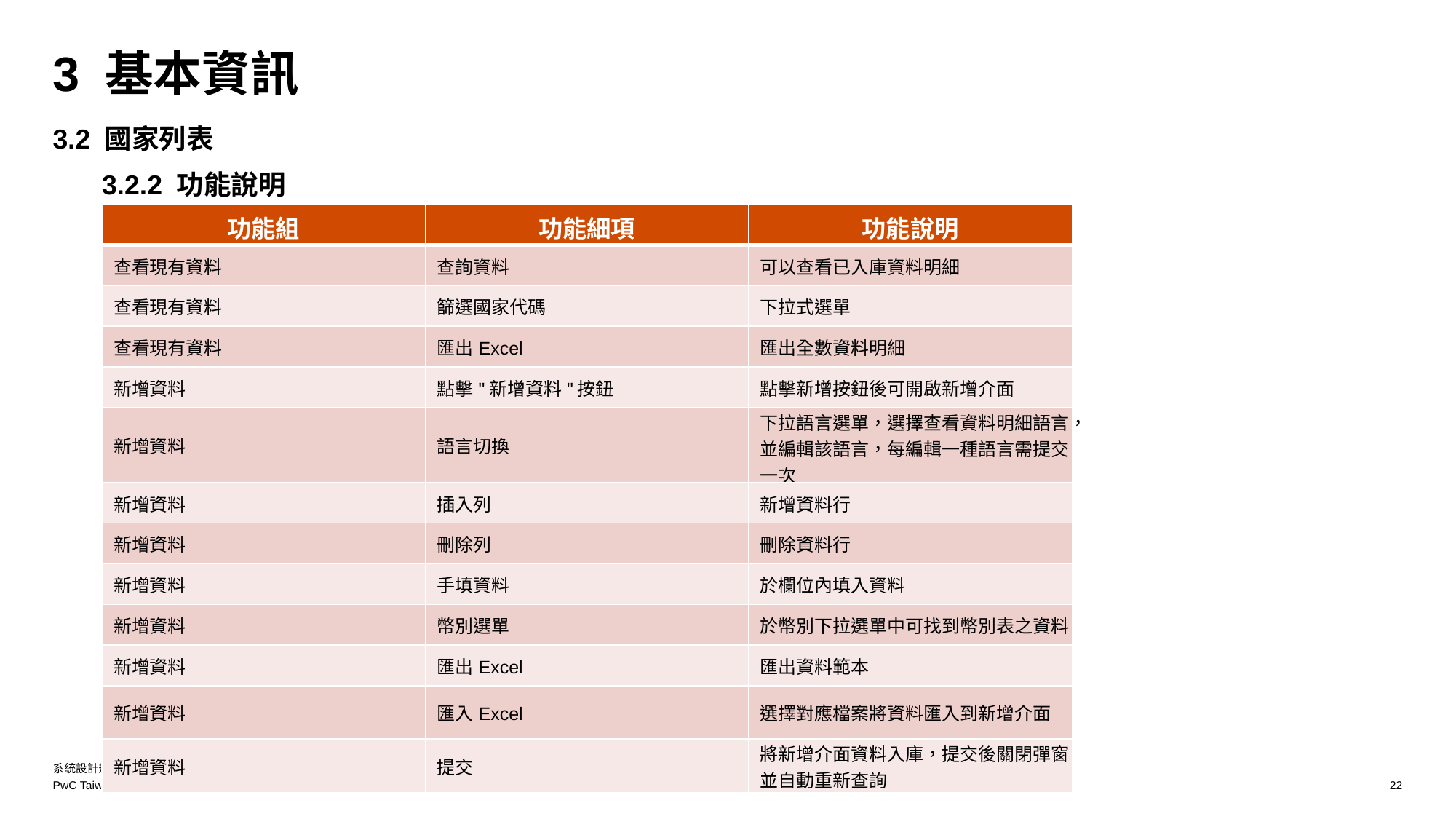

# 3 基本資訊
3.2 國家列表
3.2.2 功能說明
| 功能組 | 功能細項 | 功能說明 |
| --- | --- | --- |
| 查看現有資料 | 查詢資料 | 可以查看已入庫資料明細 |
| 查看現有資料 | 篩選國家代碼 | 下拉式選單 |
| 查看現有資料 | 匯出Excel | 匯出全數資料明細 |
| 新增資料 | 點擊"新增資料"按鈕 | 點擊新增按鈕後可開啟新增介面 |
| 新增資料 | 語言切換 | 下拉語言選單，選擇查看資料明細語言，並編輯該語言，每編輯一種語言需提交一次 |
| 新增資料 | 插入列 | 新增資料行 |
| 新增資料 | 刪除列 | 刪除資料行 |
| 新增資料 | 手填資料 | 於欄位內填入資料 |
| 新增資料 | 幣別選單 | 於幣別下拉選單中可找到幣別表之資料 |
| 新增資料 | 匯出Excel | 匯出資料範本 |
| 新增資料 | 匯入Excel | 選擇對應檔案將資料匯入到新增介面 |
| 新增資料 | 提交 | 將新增介面資料入庫，提交後關閉彈窗並自動重新查詢 |
系統設計規格書_CFC管理模組
22